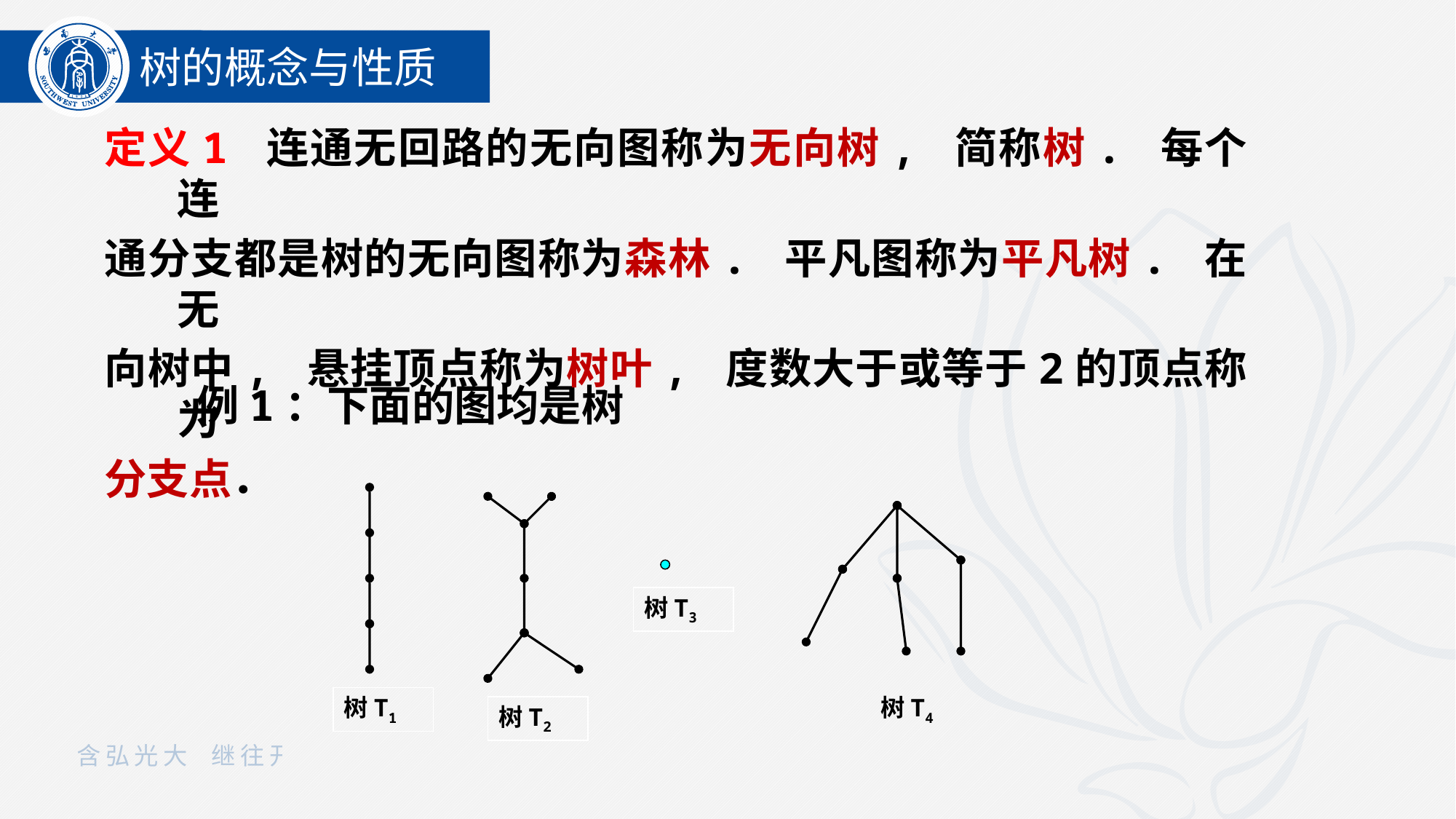

树的概念与性质
定义1 连通无回路的无向图称为无向树, 简称树. 每个连
通分支都是树的无向图称为森林. 平凡图称为平凡树. 在无
向树中, 悬挂顶点称为树叶, 度数大于或等于2的顶点称为
分支点．

例1：下面的图均是树

树T1

树T2

树T4

树T3